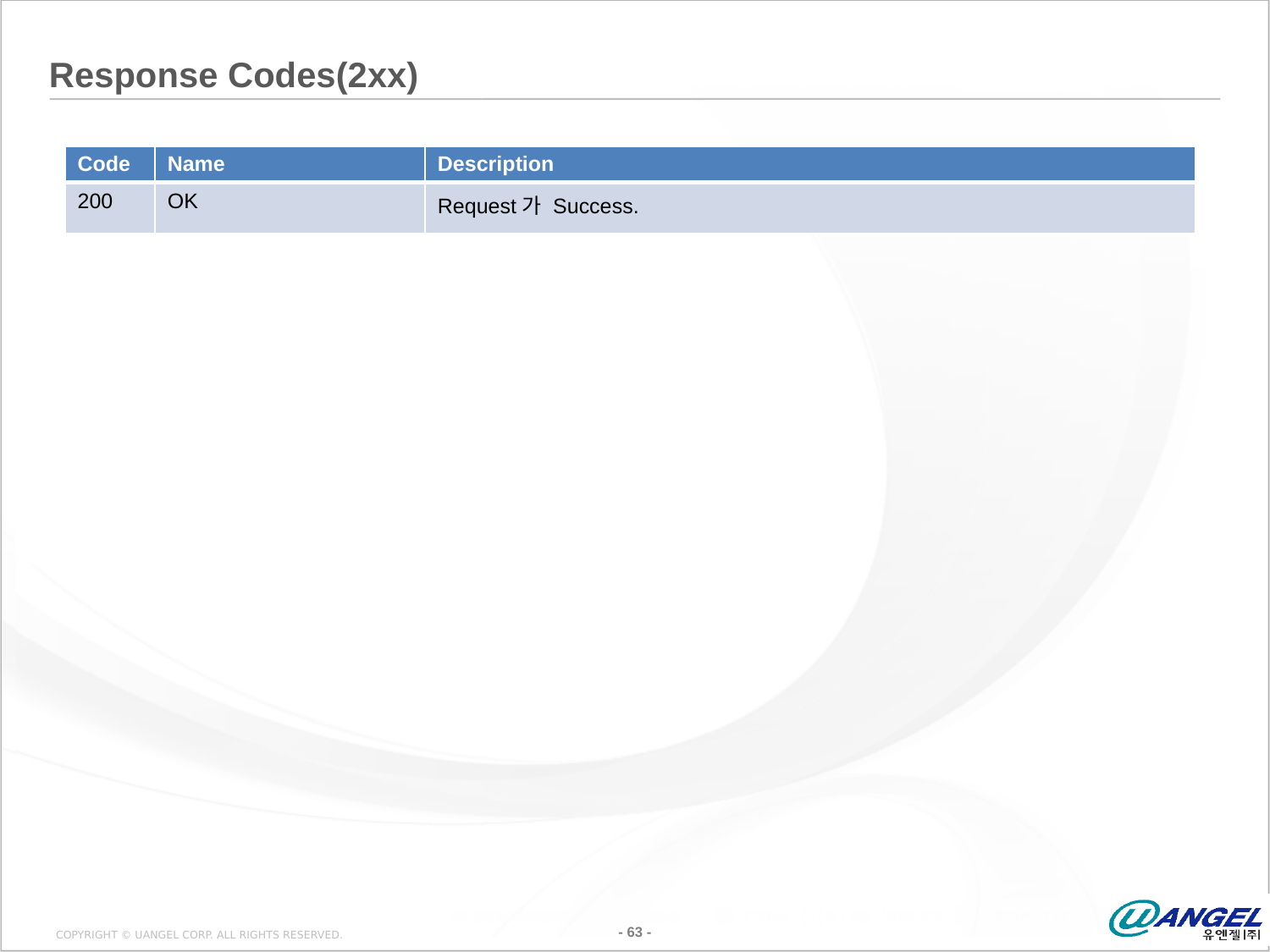

# Response Codes(2xx)
| Code | Name | Description |
| --- | --- | --- |
| 200 | OK | Request가 Success. |